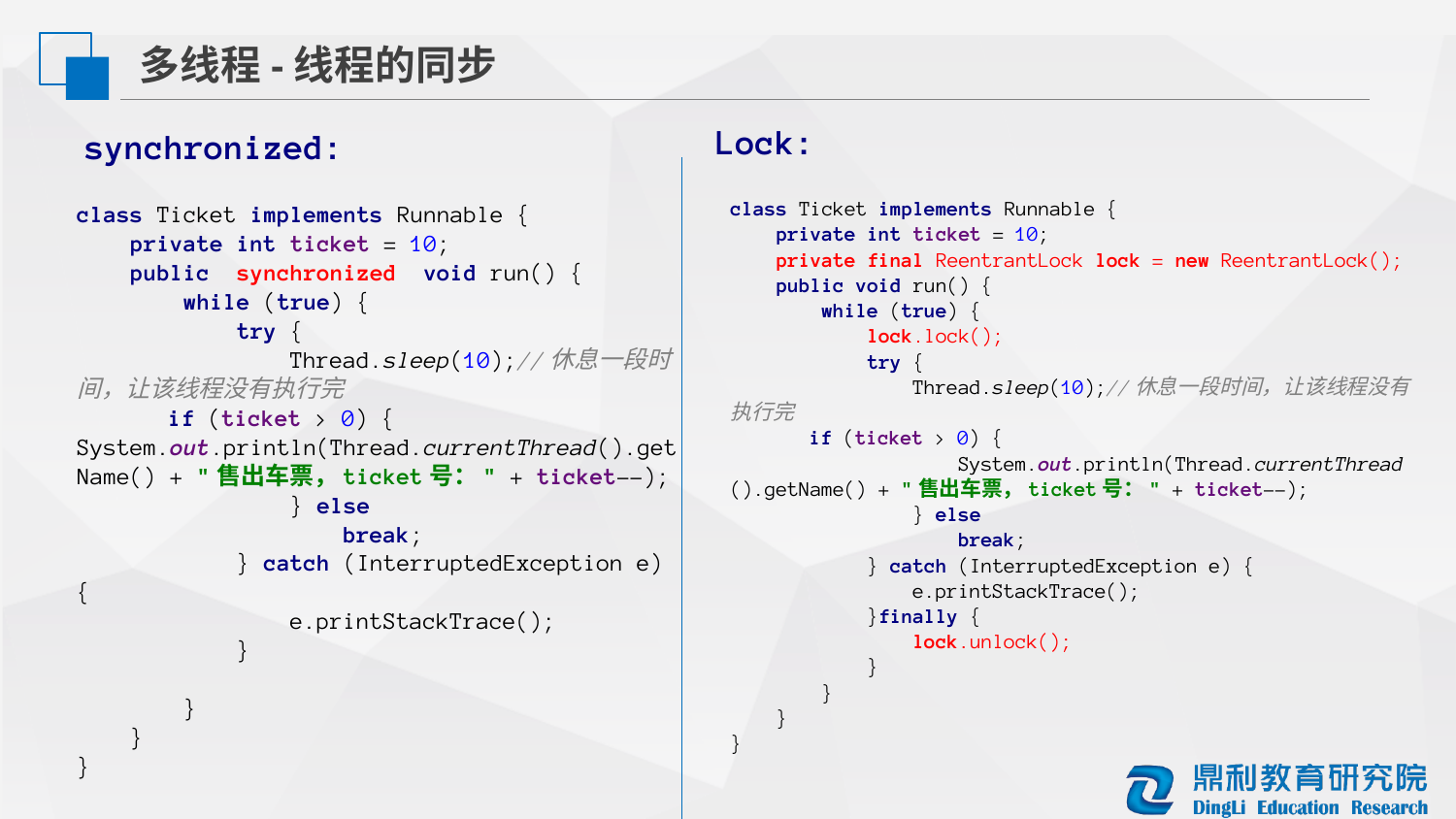

多线程-线程的同步
 Lock:
 synchronized:
class Ticket implements Runnable {
    private int ticket = 10;
    private final ReentrantLock lock = new ReentrantLock();
    public void run() {
        while (true) {
            lock.lock();
            try {
                Thread.sleep(10);//休息一段时间，让该线程没有执行完
                if (ticket > 0) {
                    System.out.println(Thread.currentThread().getName() + "售出车票，ticket号：" + ticket--);
                } else
                    break;
            } catch (InterruptedException e) {
                e.printStackTrace();
            }finally {
                lock.unlock();
            }
        }
    }
}
class Ticket implements Runnable {
    private int ticket = 10;
    public  synchronized  void run() {
        while (true) {
            try {
                Thread.sleep(10);//休息一段时间，让该线程没有执行完
                if (ticket > 0) {
System.out.println(Thread.currentThread().getName() + "售出车票，ticket号：" + ticket--);
                } else
                    break;
            } catch (InterruptedException e) {
                e.printStackTrace();
            }
        }
    }
}